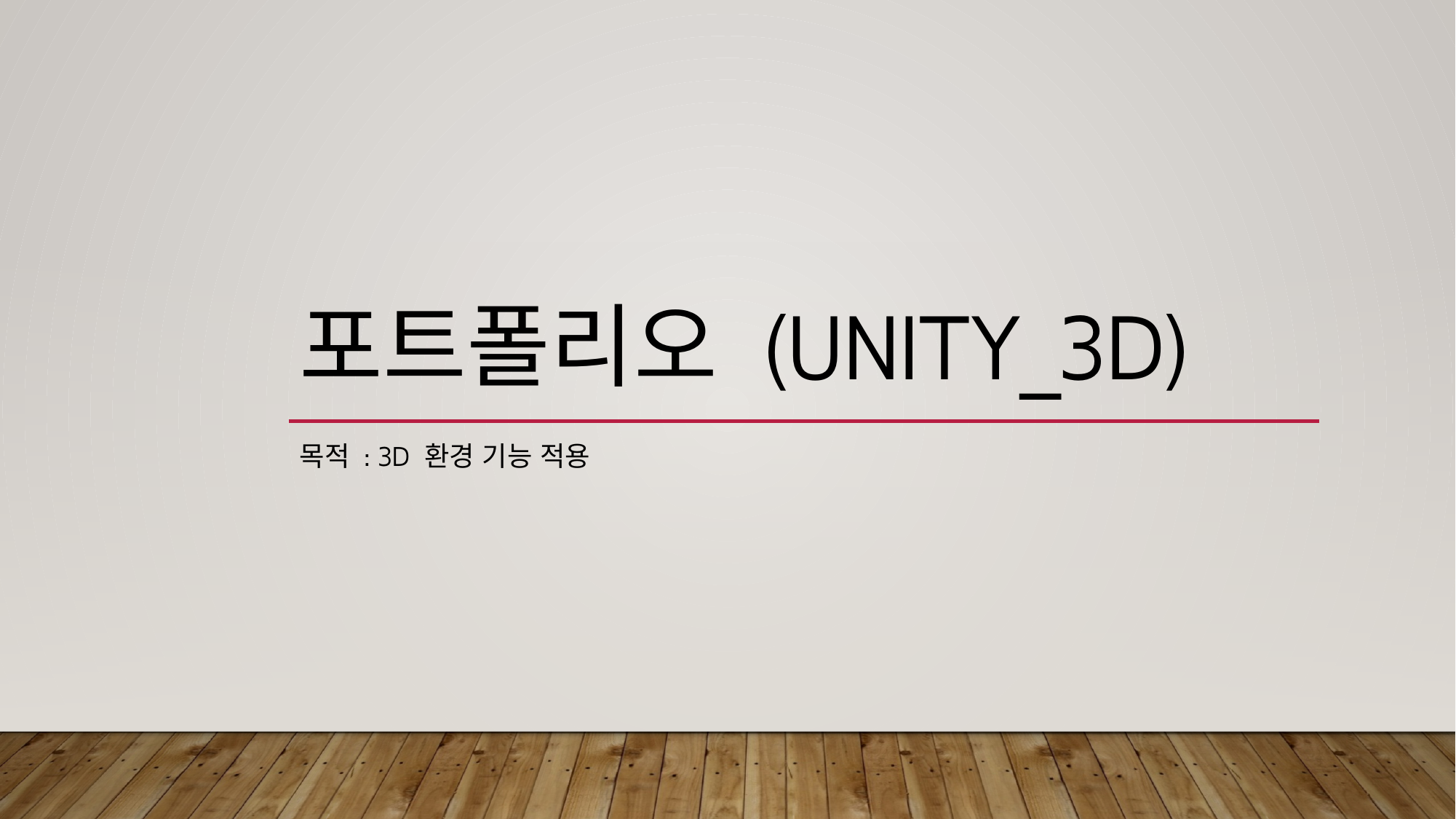

# 포트폴리오 (Unity_3D)
목적 : 3D 환경 기능 적용